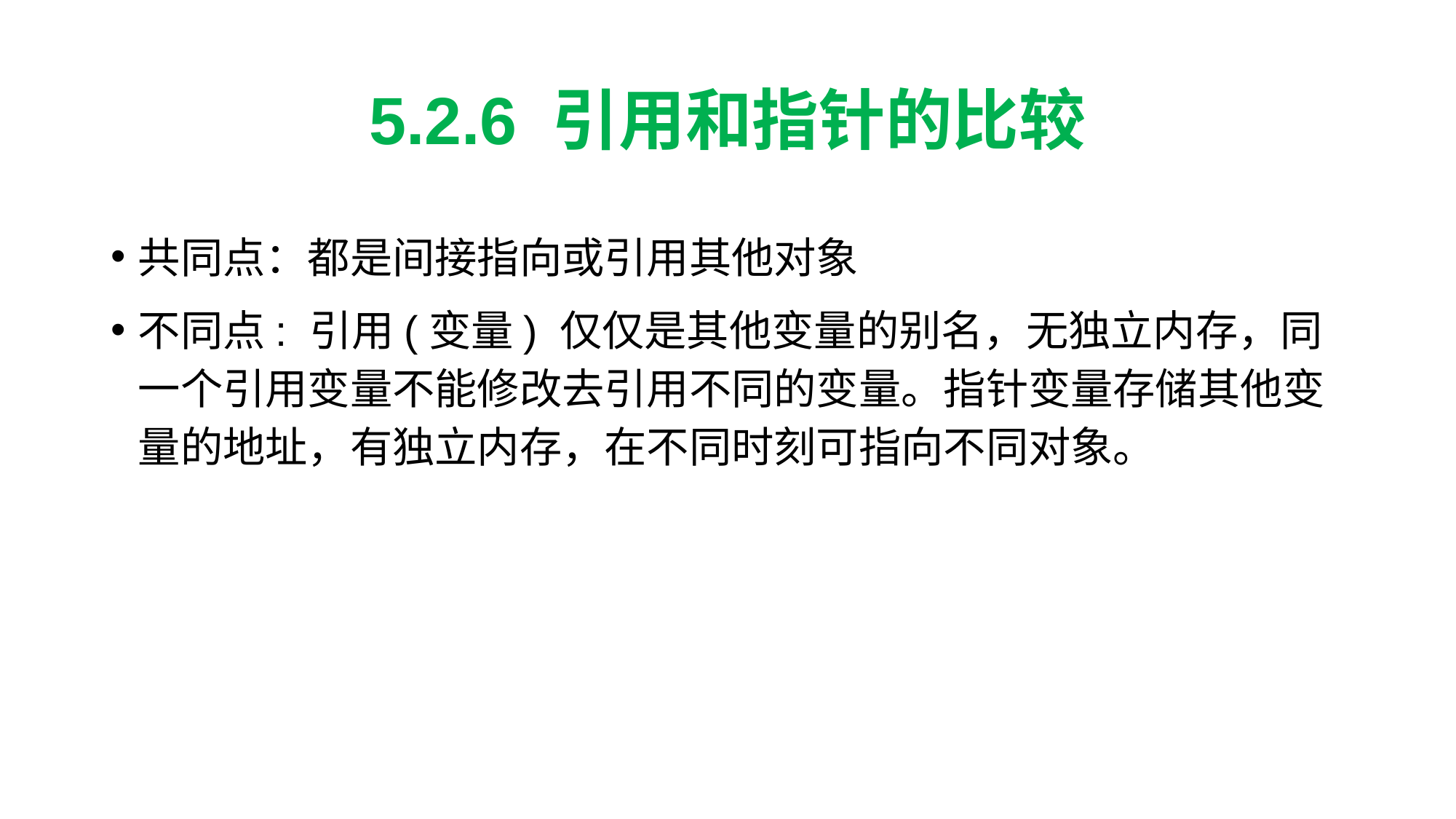

# 5.2.6 引用和指针的比较
共同点：都是间接指向或引用其他对象
不同点: 引用(变量) 仅仅是其他变量的别名，无独立内存，同一个引用变量不能修改去引用不同的变量。指针变量存储其他变量的地址，有独立内存，在不同时刻可指向不同对象。